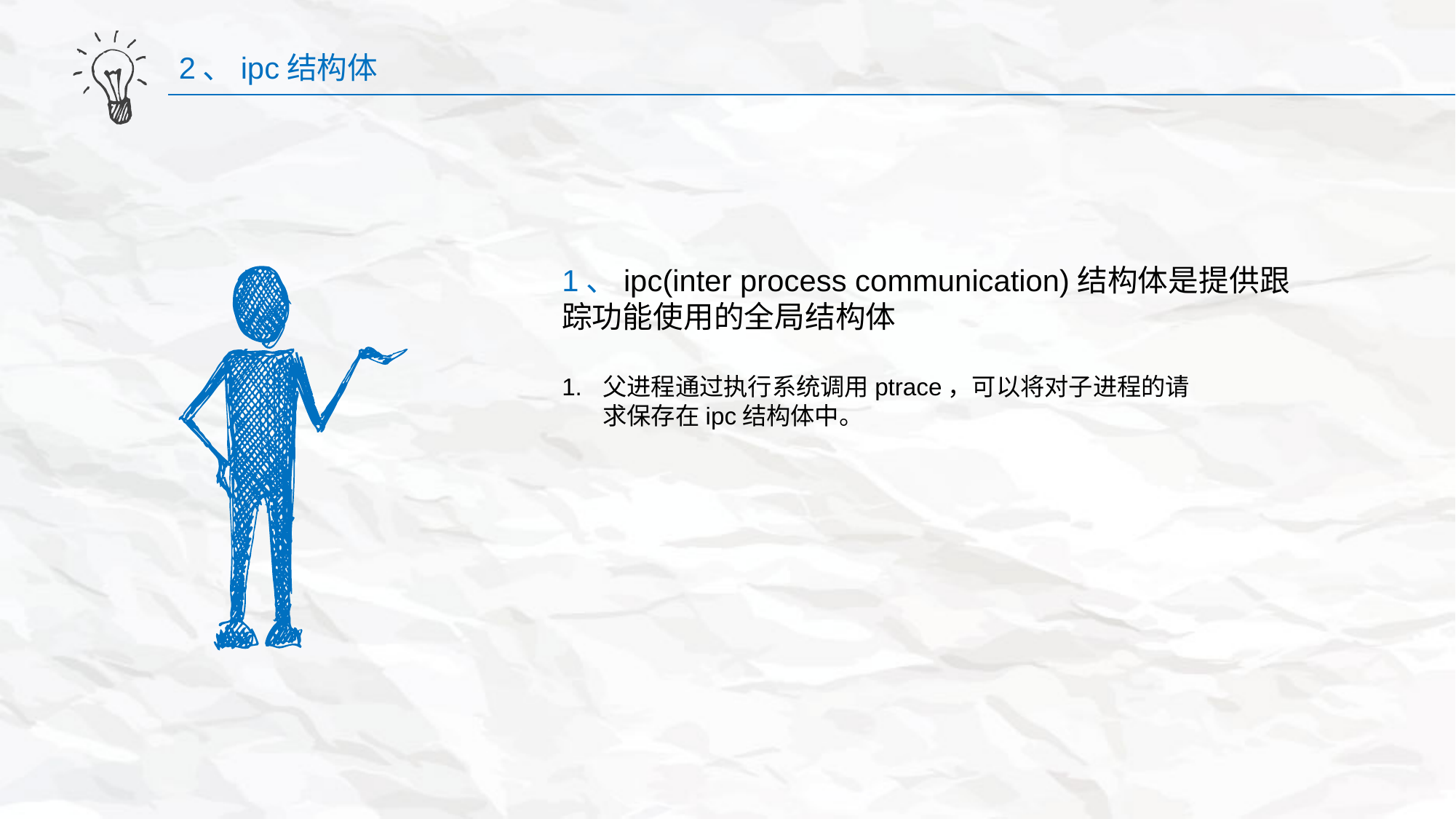

2、ipc结构体
1、ipc(inter process communication)结构体是提供跟踪功能使用的全局结构体
父进程通过执行系统调用ptrace，可以将对子进程的请求保存在ipc结构体中。